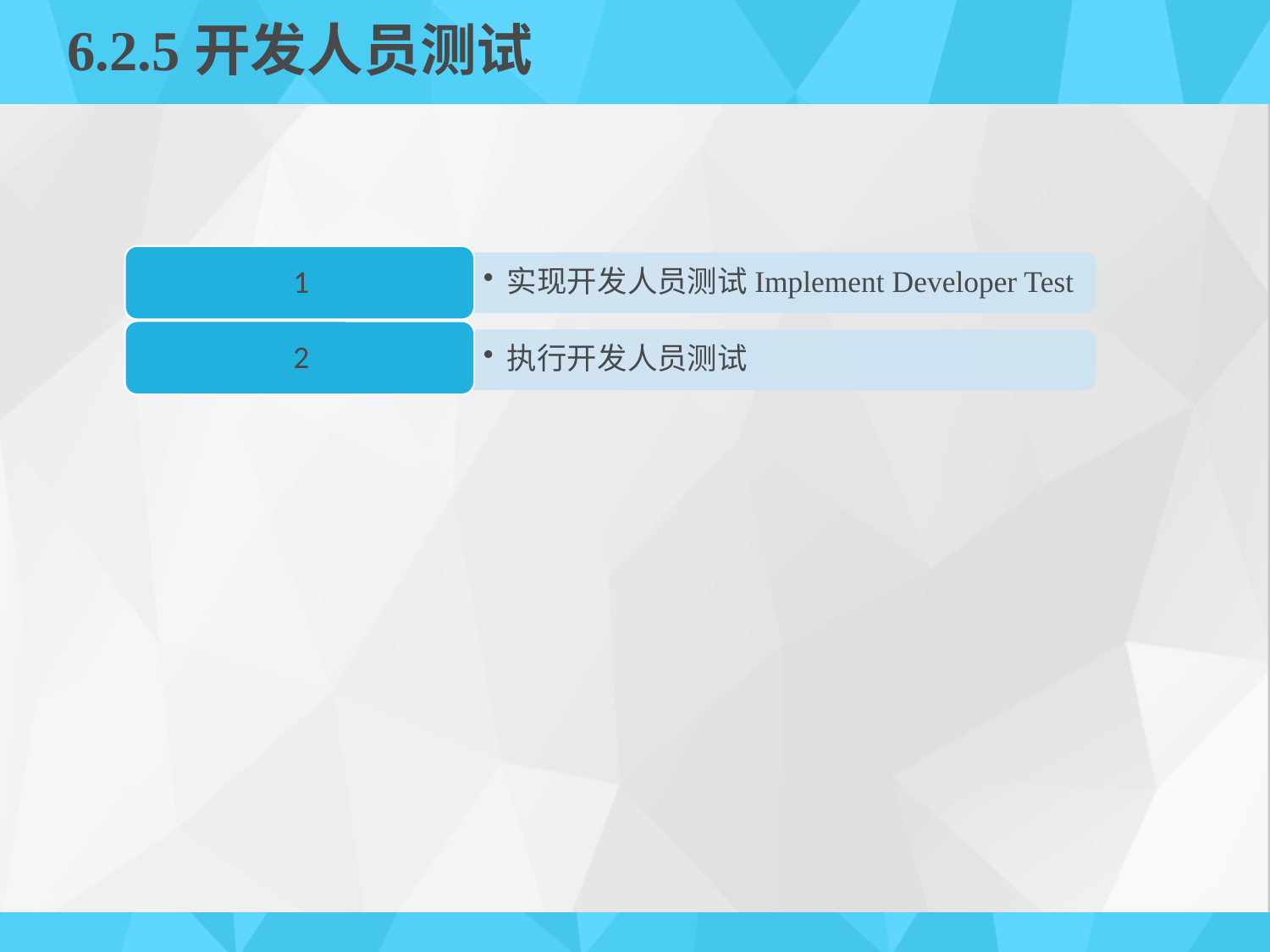

# 6.2.5	开发人员测试
实现开发人员测试Implement Developer Test
1
执行开发人员测试
2